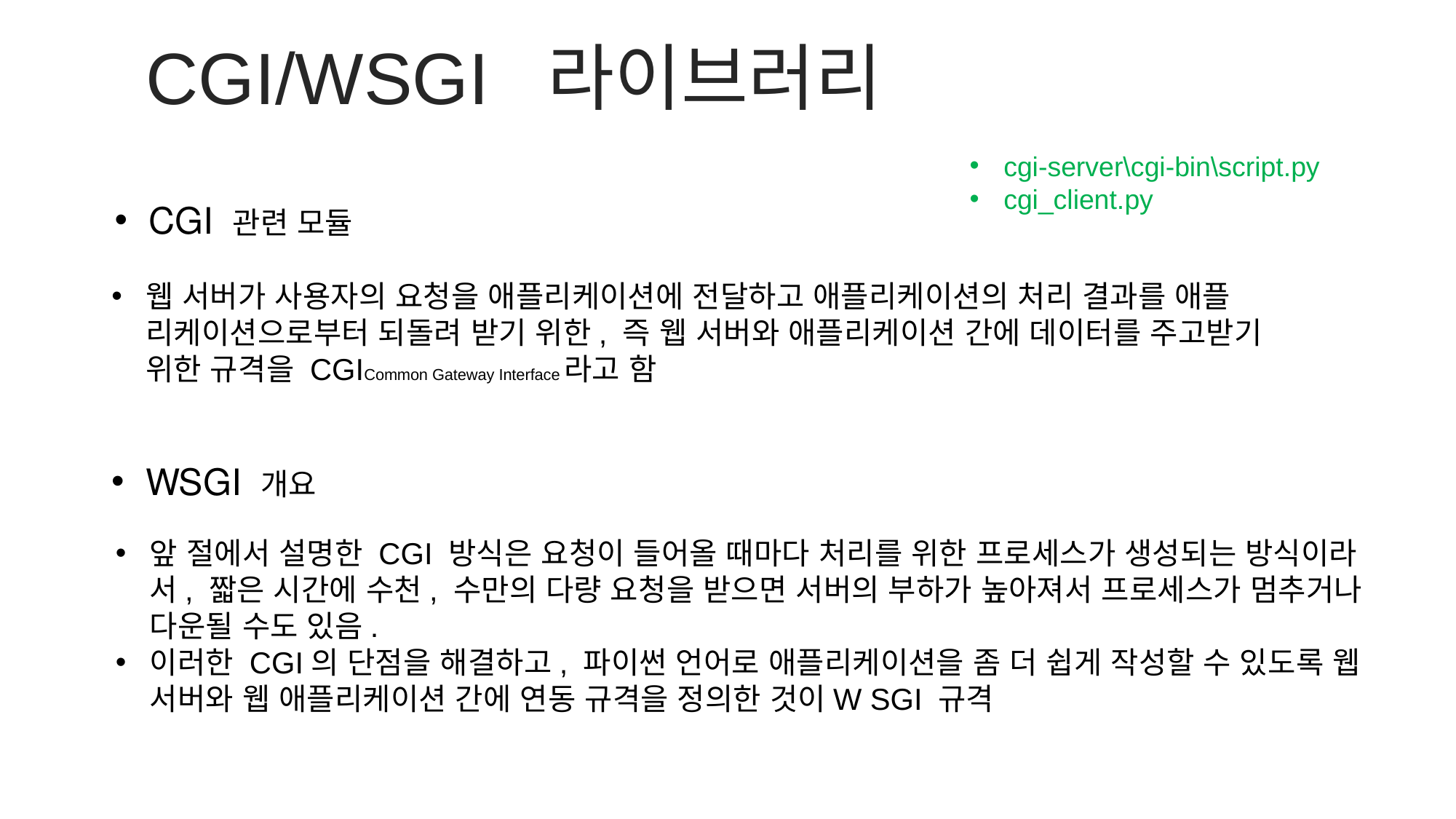

CGI/WSGI  라이브러리
cgi-server\cgi-bin\script.py
cgi_client.py
CGI 관련 모듈
웹 서버가 사용자의 요청을 애플리케이션에 전달하고 애플리케이션의 처리 결과를 애플 리케이션으로부터 되돌려 받기 위한, 즉 웹 서버와 애플리케이션 간에 데이터를 주고받기 위한 규격을 CGICommon Gateway Interface라고 함
WSGI 개요
앞 절에서 설명한 CGI 방식은 요청이 들어올 때마다 처리를 위한 프로세스가 생성되는 방식이라 서, 짧은 시간에 수천, 수만의 다량 요청을 받으면 서버의 부하가 높아져서 프로세스가 멈추거나 다운될 수도 있음.
이러한 CGI의 단점을 해결하고, 파이썬 언어로 애플리케이션을 좀 더 쉽게 작성할 수 있도록 웹 서버와 웹 애플리케이션 간에 연동 규격을 정의한 것이W SGI 규격